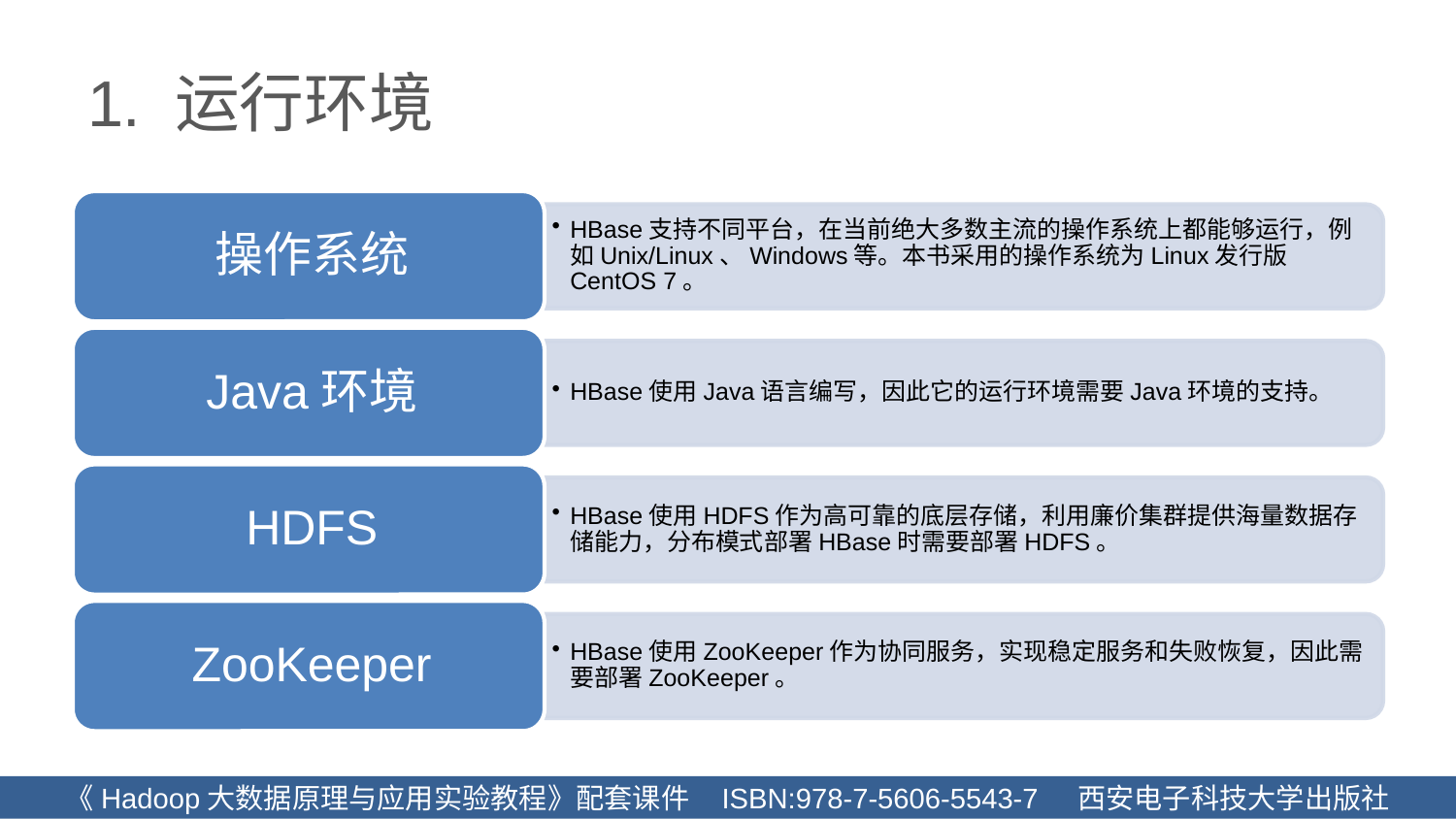

# 1. 运行环境
HBase支持不同平台，在当前绝大多数主流的操作系统上都能够运行，例如Unix/Linux、Windows等。本书采用的操作系统为Linux发行版CentOS 7。
操作系统
HBase使用Java语言编写，因此它的运行环境需要Java环境的支持。
Java环境
HBase使用HDFS作为高可靠的底层存储，利用廉价集群提供海量数据存储能力，分布模式部署HBase时需要部署HDFS。
HDFS
HBase使用ZooKeeper作为协同服务，实现稳定服务和失败恢复，因此需要部署ZooKeeper。
ZooKeeper